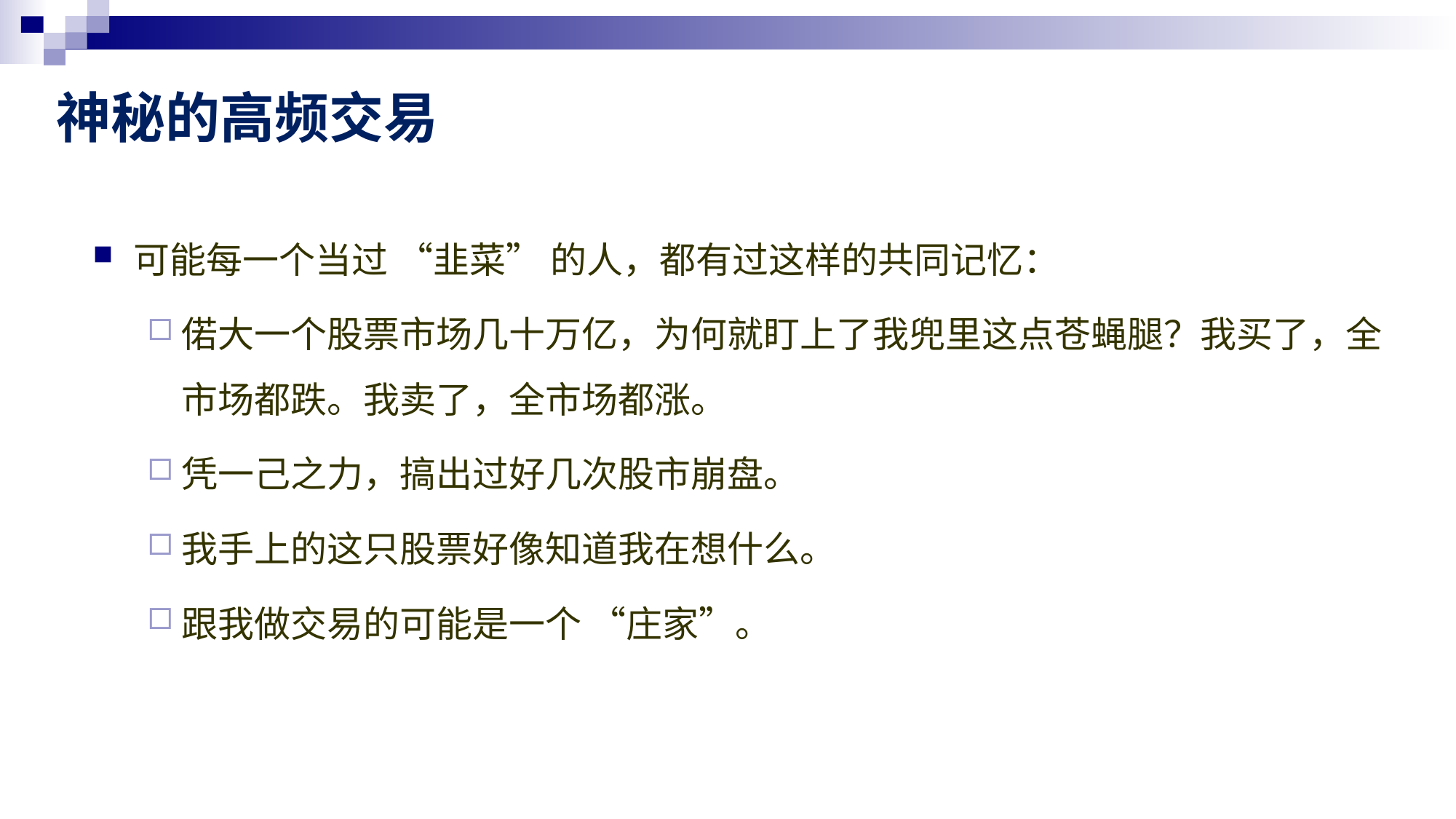

# 神秘的高频交易
可能每一个当过 “韭菜” 的人，都有过这样的共同记忆：
偌大一个股票市场几十万亿，为何就盯上了我兜里这点苍蝇腿？我买了，全市场都跌。我卖了，全市场都涨。
凭一己之力，搞出过好几次股市崩盘。
我手上的这只股票好像知道我在想什么。
跟我做交易的可能是一个 “庄家”。